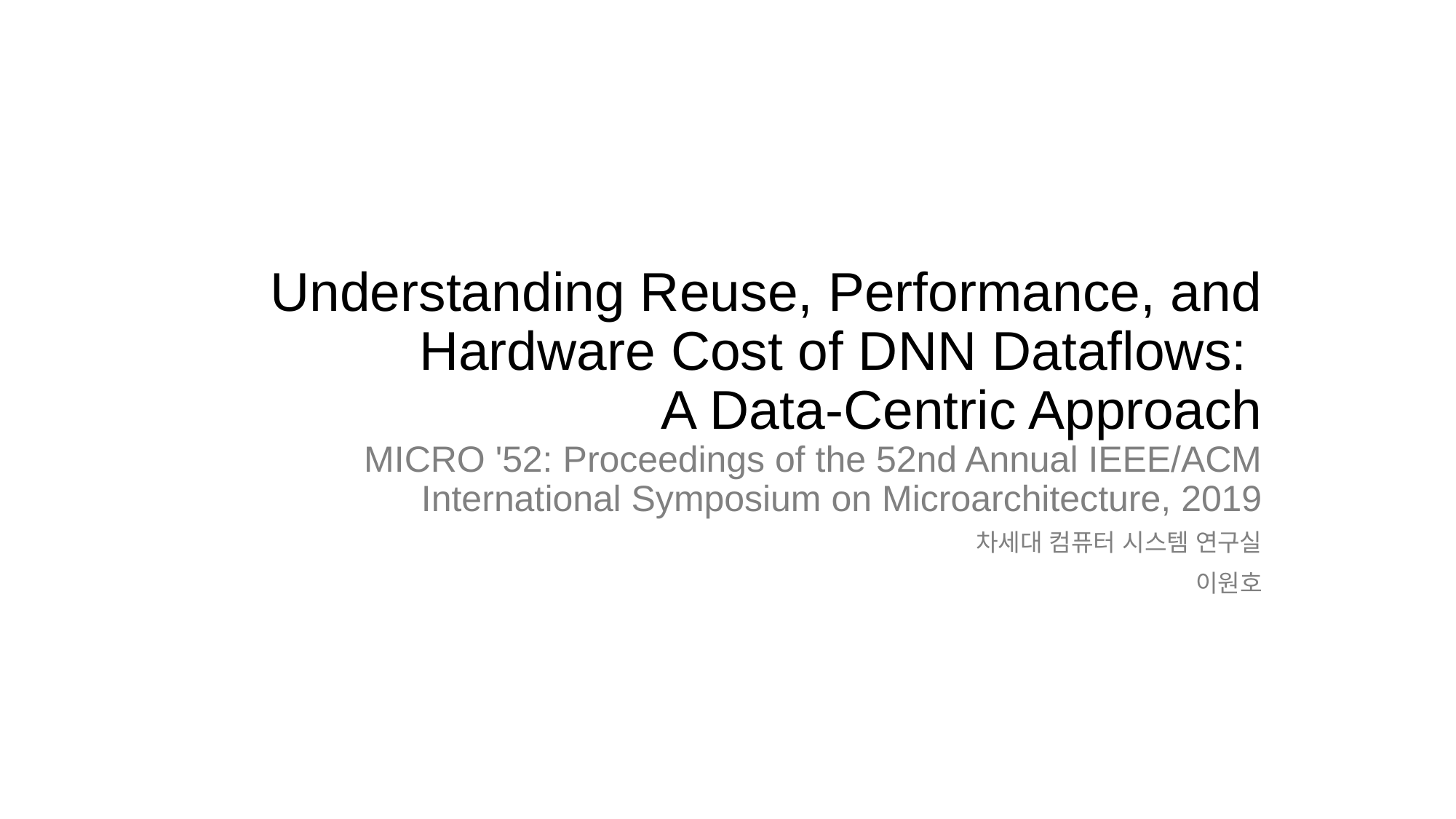

# Understanding Reuse, Performance, and Hardware Cost of DNN Dataflows: A Data-Centric Approach MICRO '52: Proceedings of the 52nd Annual IEEE/ACM International Symposium on Microarchitecture, 2019
차세대 컴퓨터 시스템 연구실
이원호